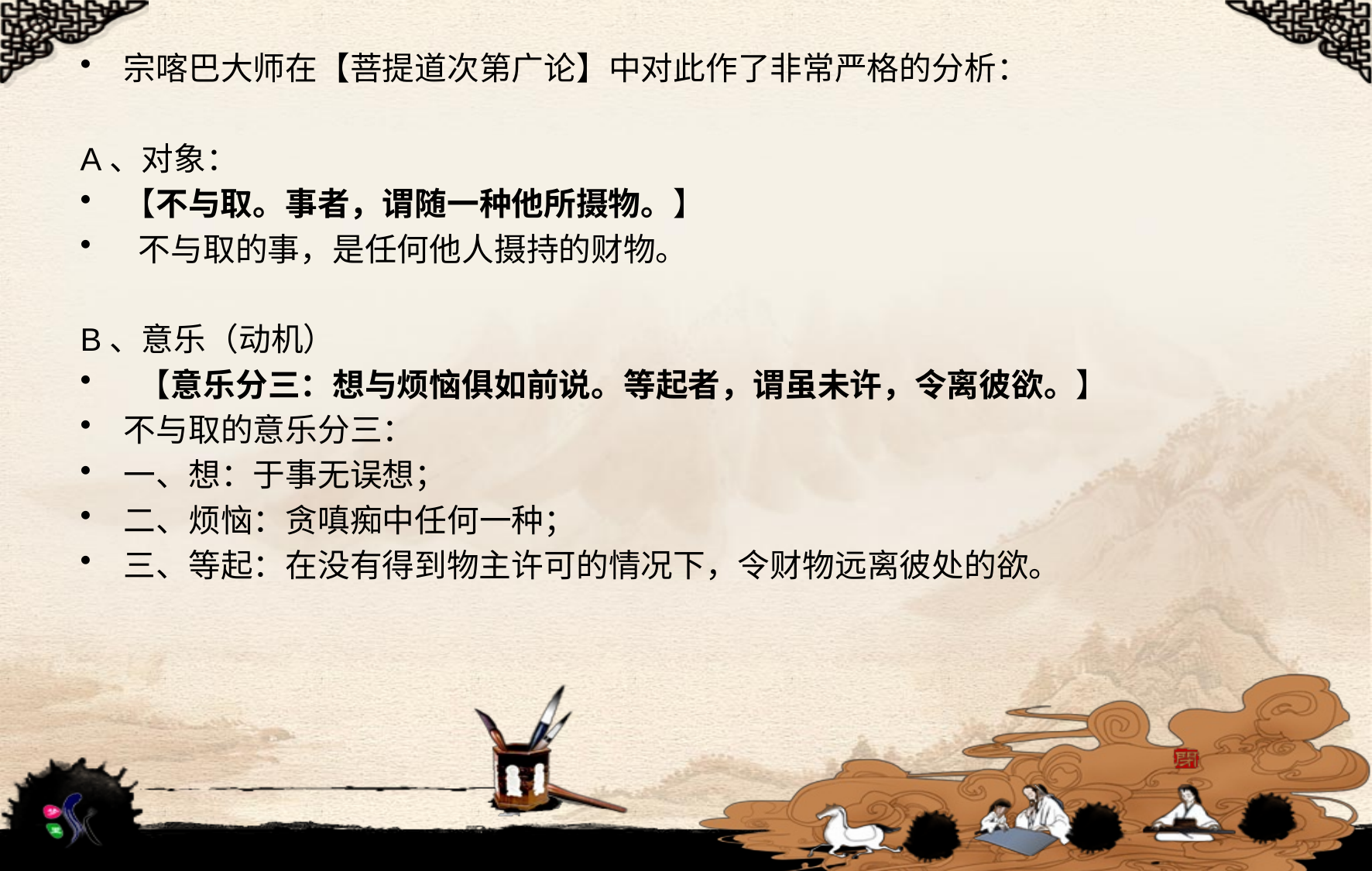

宗喀巴大师在【菩提道次第广论】中对此作了非常严格的分析：

A、对象：
【不与取。事者，谓随一种他所摄物。】
 不与取的事，是任何他人摄持的财物。

B、意乐（动机）
 【意乐分三：想与烦恼俱如前说。等起者，谓虽未许，令离彼欲。】
不与取的意乐分三：
一、想：于事无误想；
二、烦恼：贪嗔痴中任何一种；
三、等起：在没有得到物主许可的情况下，令财物远离彼处的欲。

#